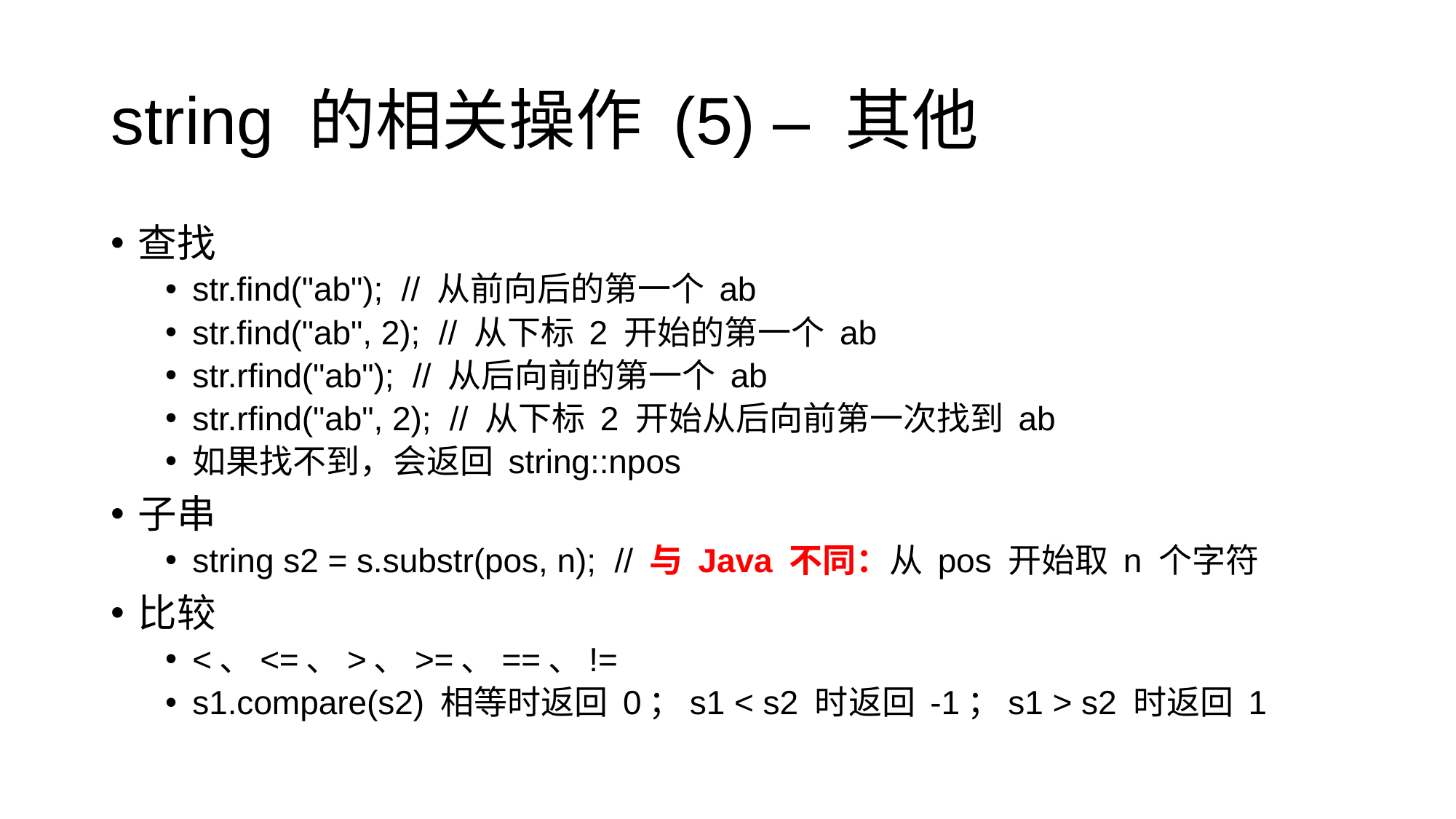

# string 的相关操作 (5) – 其他
查找
str.find("ab");  // 从前向后的第一个 ab
str.find("ab", 2);  // 从下标 2 开始的第一个 ab
str.rfind("ab");  // 从后向前的第一个 ab
str.rfind("ab", 2);  // 从下标 2 开始从后向前第一次找到 ab
如果找不到，会返回 string::npos
子串
string s2 = s.substr(pos, n);  // 与 Java 不同：从 pos 开始取 n 个字符
比较
<、<=、>、>=、==、!=
s1.compare(s2) 相等时返回 0；s1 < s2 时返回 -1；s1 > s2 时返回 1